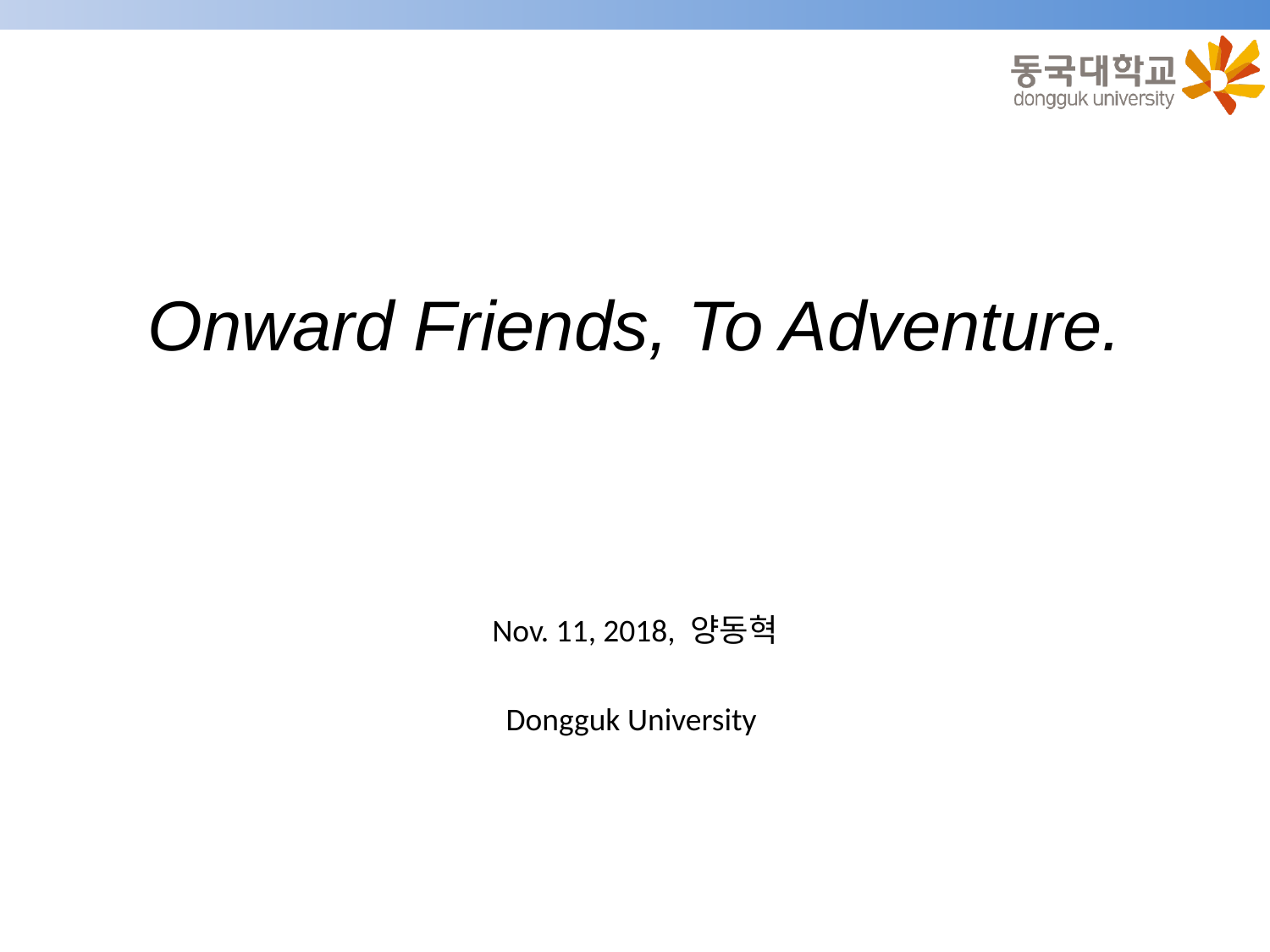

# Onward Friends, To Adventure.
Nov. 11, 2018, 양동혁

Dongguk University